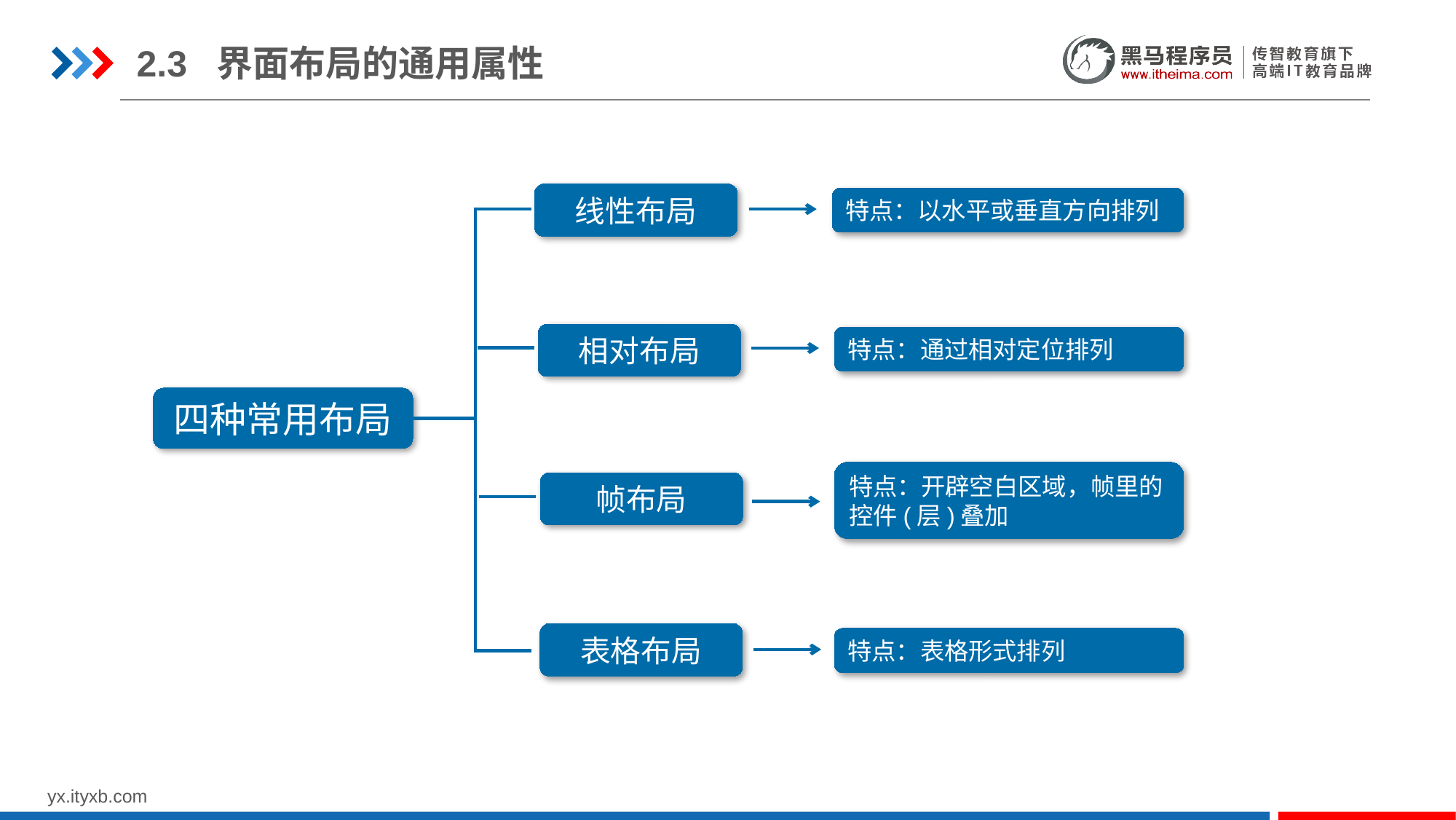

2.3  界面布局的通用属性
线性布局
特点：以水平或垂直方向排列
相对布局
特点：通过相对定位排列
四种常用布局
特点：开辟空白区域，帧里的控件(层)叠加
帧布局
表格布局
特点：表格形式排列